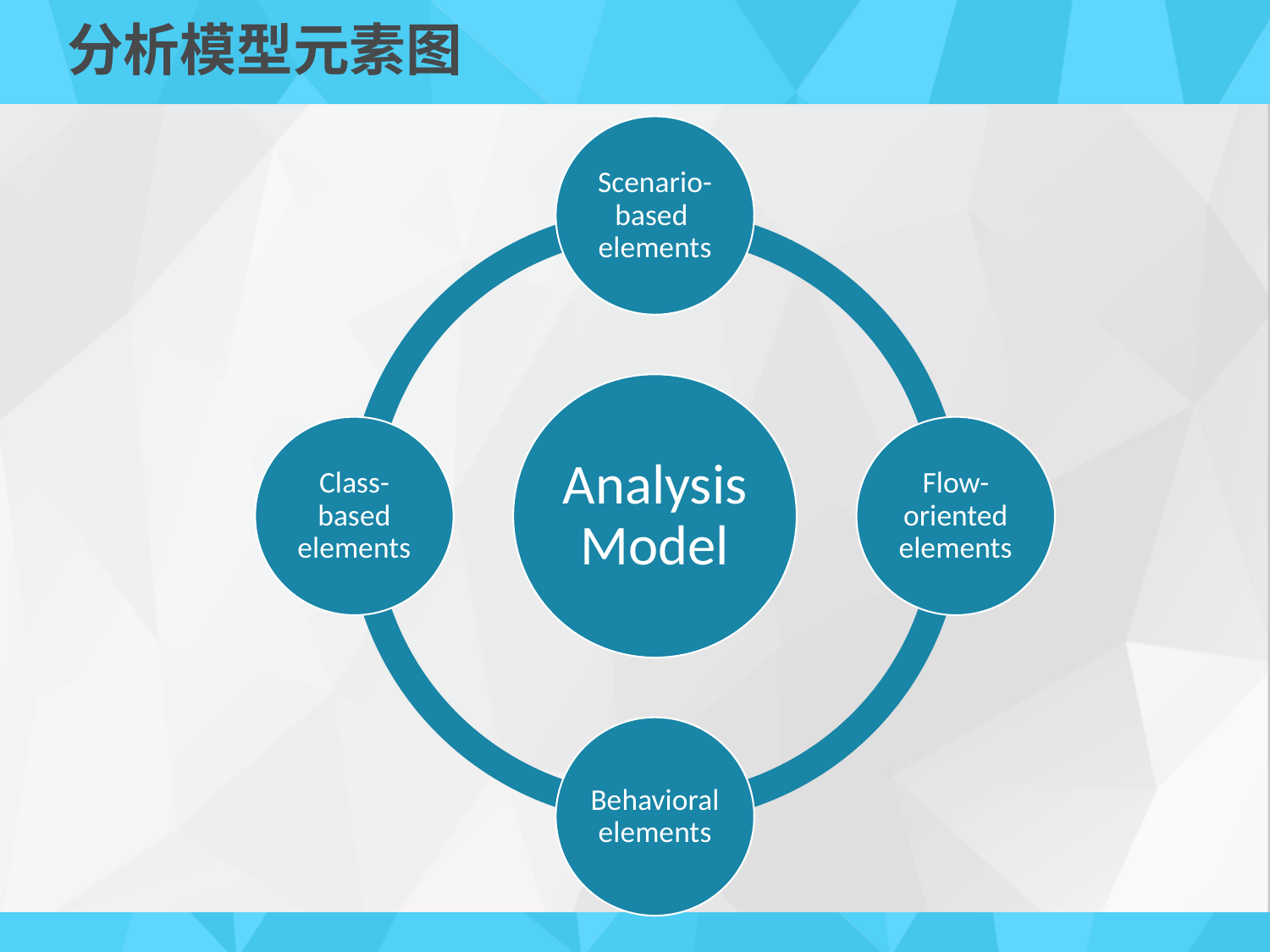

# 分析模型元素图
Analysis Model
Scenario-based  elements
Flow-oriented elements
Behavioral elements
Class-based elements